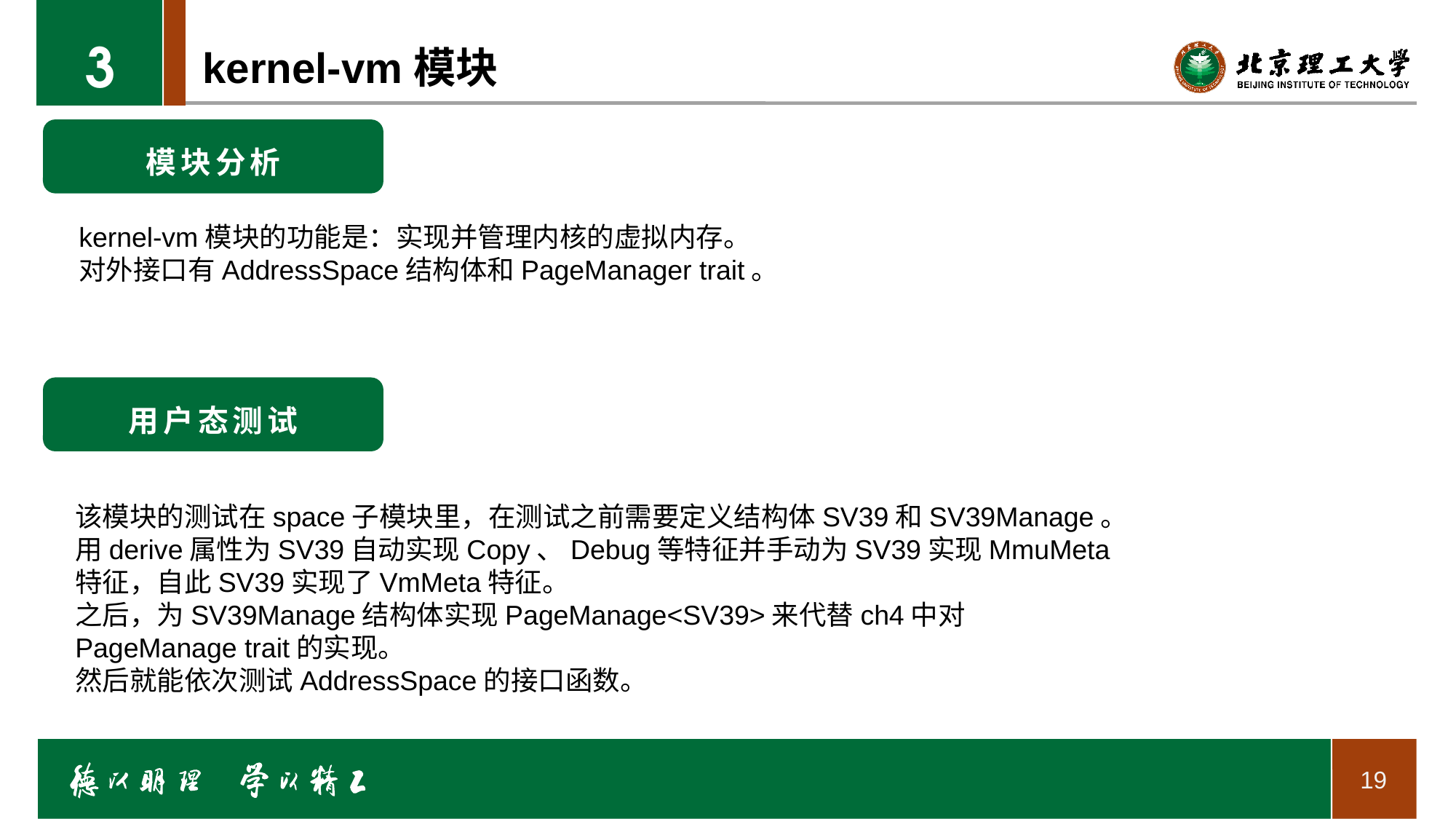

3
# kernel-vm模块
模块分析
kernel-vm模块的功能是：实现并管理内核的虚拟内存。
对外接口有AddressSpace结构体和PageManager trait。
用户态测试
该模块的测试在space子模块里，在测试之前需要定义结构体SV39和SV39Manage。
用derive属性为SV39自动实现Copy、Debug等特征并手动为SV39实现MmuMeta特征，自此SV39实现了VmMeta特征。
之后，为SV39Manage结构体实现PageManage<SV39>来代替ch4中对PageManage trait的实现。
然后就能依次测试AddressSpace的接口函数。